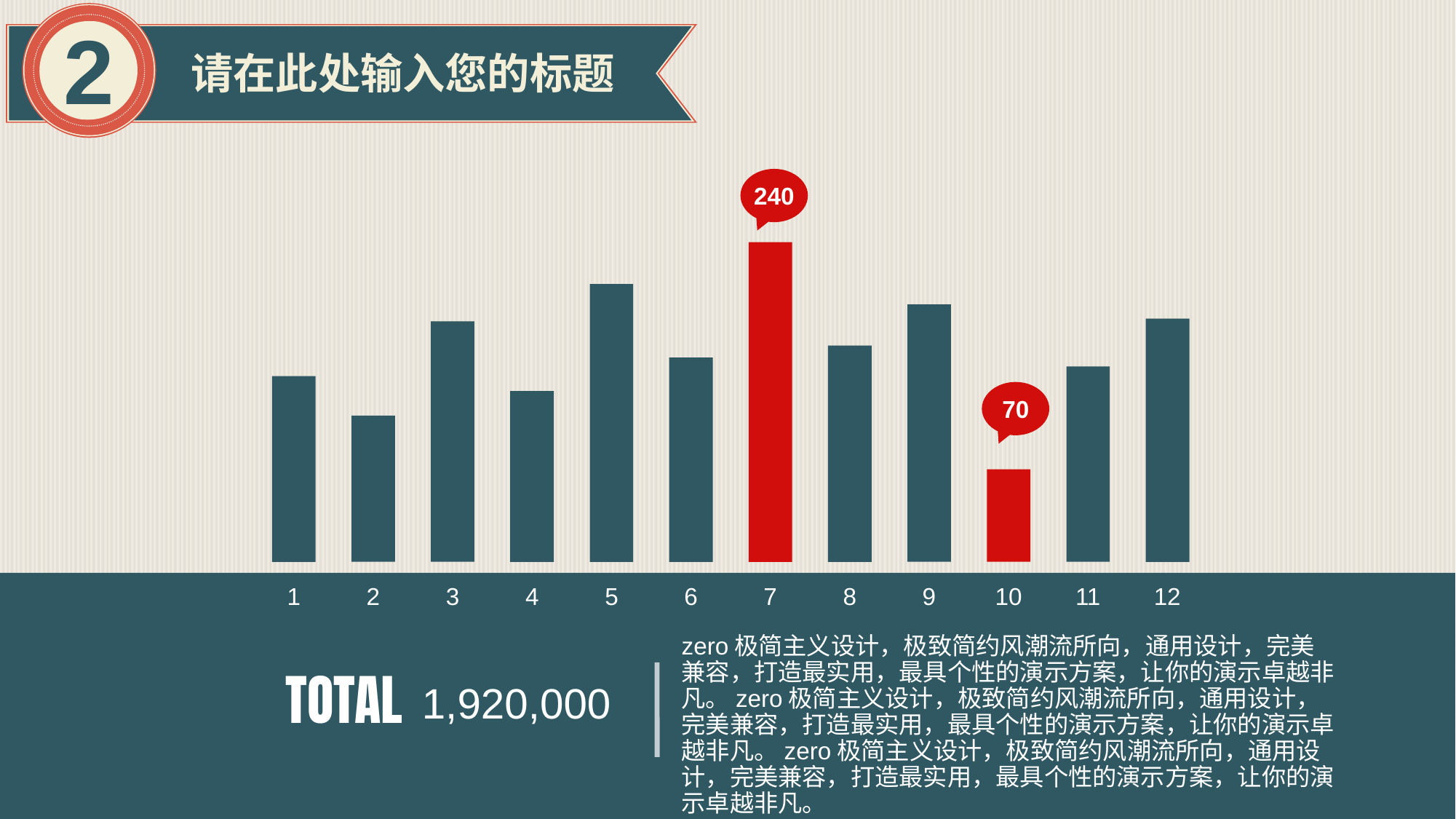

2

请在此处输入您的标题
240

70

1
2
3
4
5
6
7
8
9
10
11
12
zero极简主义设计，极致简约风潮流所向，通用设计，完美兼容，打造最实用，最具个性的演示方案，让你的演示卓越非凡。zero极简主义设计，极致简约风潮流所向，通用设计，完美兼容，打造最实用，最具个性的演示方案，让你的演示卓越非凡。zero极简主义设计，极致简约风潮流所向，通用设计，完美兼容，打造最实用，最具个性的演示方案，让你的演示卓越非凡。
TOTAL
1,920,000